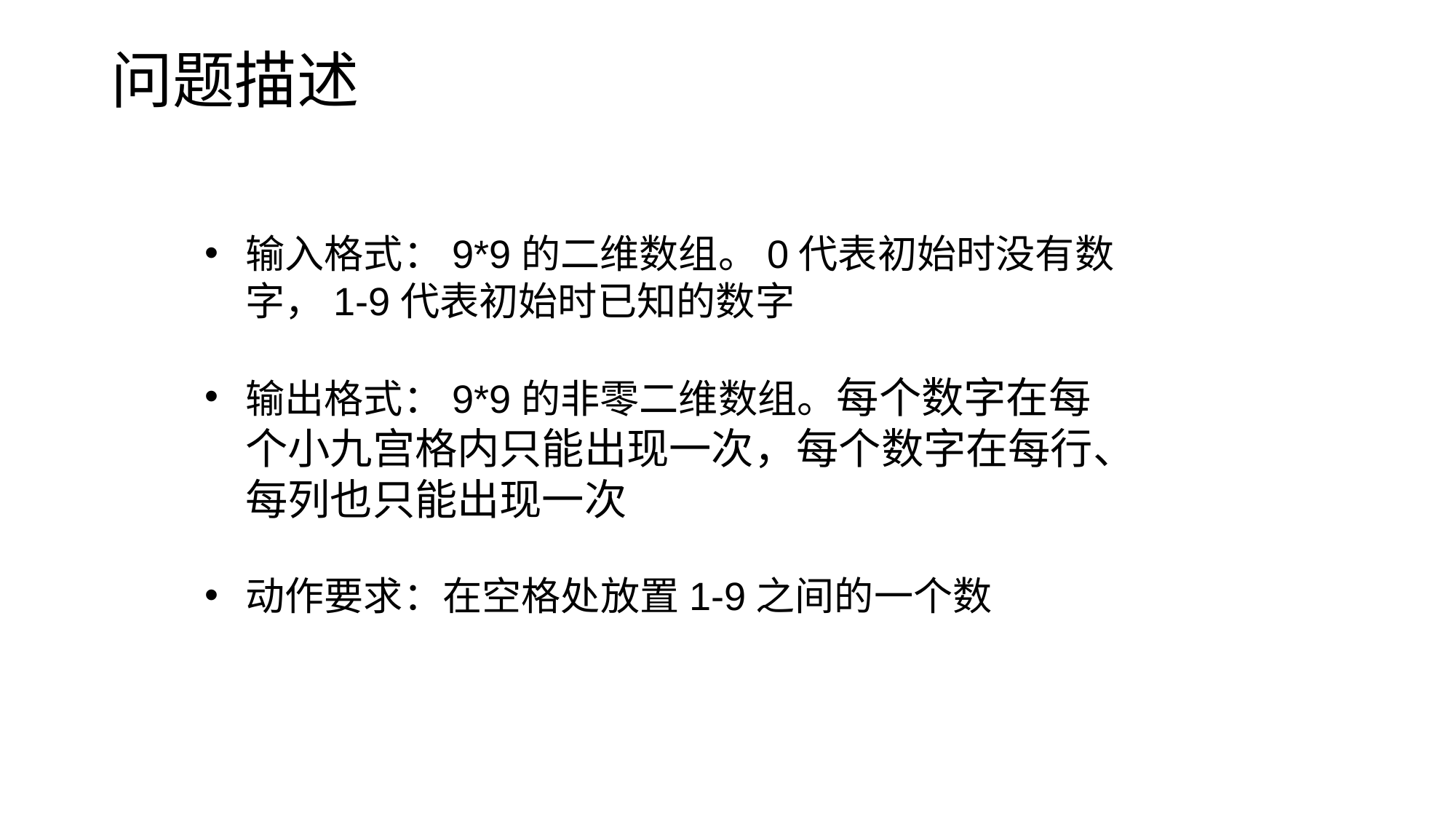

# 问题描述
输入格式：9*9的二维数组。0代表初始时没有数字，1-9代表初始时已知的数字

输出格式：9*9的非零二维数组。每个数字在每个小九宫格内只能出现一次，每个数字在每行、每列也只能出现一次

动作要求：在空格处放置1-9之间的一个数